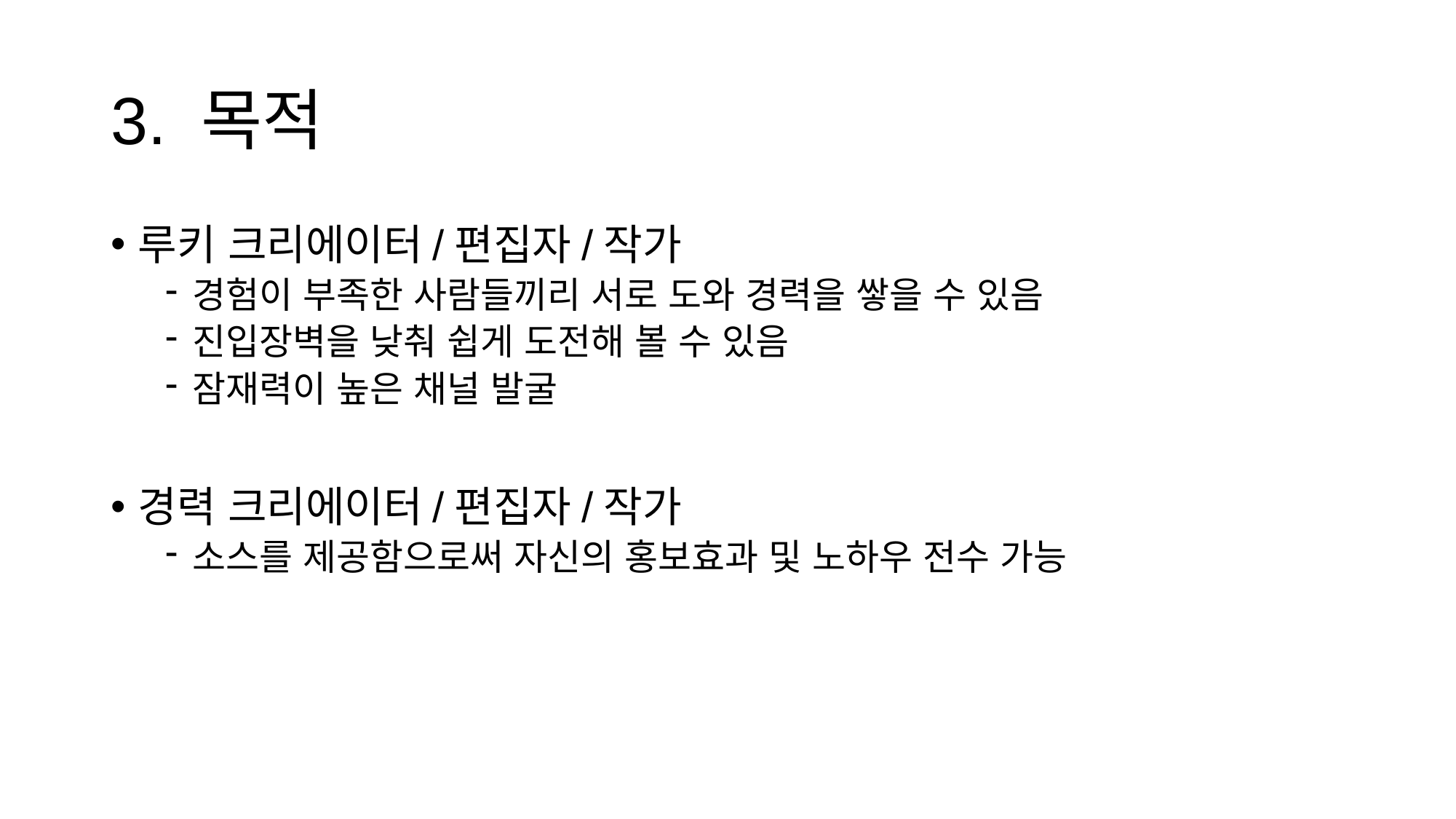

# 3. 목적
루키 크리에이터/편집자/작가
경험이 부족한 사람들끼리 서로 도와 경력을 쌓을 수 있음
진입장벽을 낮춰 쉽게 도전해 볼 수 있음
잠재력이 높은 채널 발굴

경력 크리에이터/편집자/작가
소스를 제공함으로써 자신의 홍보효과 및 노하우 전수 가능